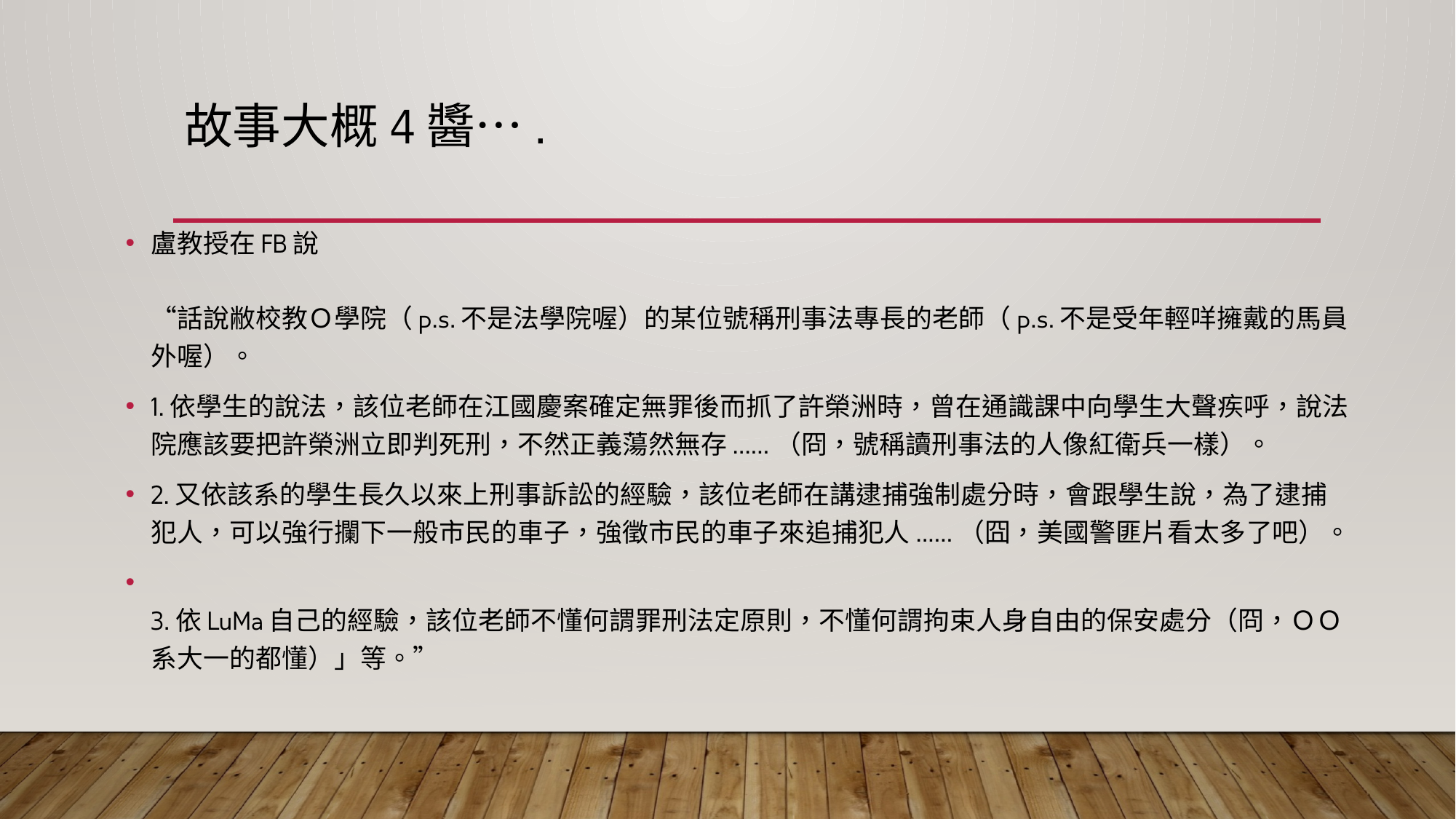

# 故事大概4醬….
盧教授在FB說
“話說敝校教Ｏ學院（p.s.不是法學院喔）的某位號稱刑事法專長的老師（p.s.不是受年輕咩擁戴的馬員外喔）。
1.依學生的說法，該位老師在江國慶案確定無罪後而抓了許榮洲時，曾在通識課中向學生大聲疾呼，說法院應該要把許榮洲立即判死刑，不然正義蕩然無存......（冏，號稱讀刑事法的人像紅衛兵一樣）。
2.又依該系的學生長久以來上刑事訴訟的經驗，該位老師在講逮捕強制處分時，會跟學生說，為了逮捕犯人，可以強行攔下一般市民的車子，強徵市民的車子來追捕犯人......（囧，美國警匪片看太多了吧）。
3.依LuMa自己的經驗，該位老師不懂何謂罪刑法定原則，不懂何謂拘束人身自由的保安處分（冏，ＯＯ系大一的都懂）」等。”